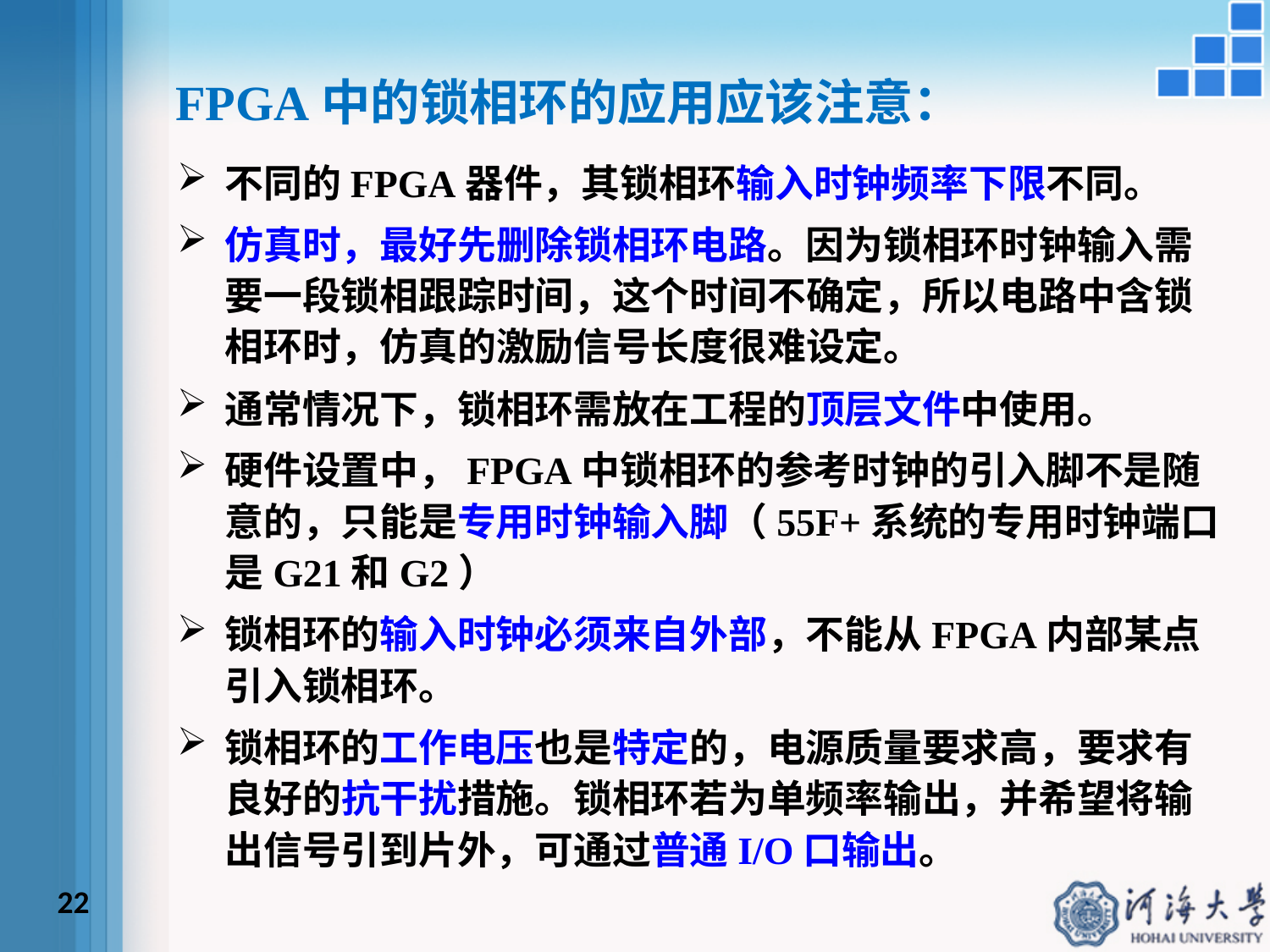

FPGA中的锁相环的应用应该注意：
不同的FPGA器件，其锁相环输入时钟频率下限不同。
仿真时，最好先删除锁相环电路。因为锁相环时钟输入需要一段锁相跟踪时间，这个时间不确定，所以电路中含锁相环时，仿真的激励信号长度很难设定。
通常情况下，锁相环需放在工程的顶层文件中使用。
硬件设置中，FPGA中锁相环的参考时钟的引入脚不是随意的，只能是专用时钟输入脚（55F+系统的专用时钟端口是G21和G2）
锁相环的输入时钟必须来自外部，不能从FPGA内部某点引入锁相环。
锁相环的工作电压也是特定的，电源质量要求高，要求有良好的抗干扰措施。锁相环若为单频率输出，并希望将输出信号引到片外，可通过普通I/O口输出。
22